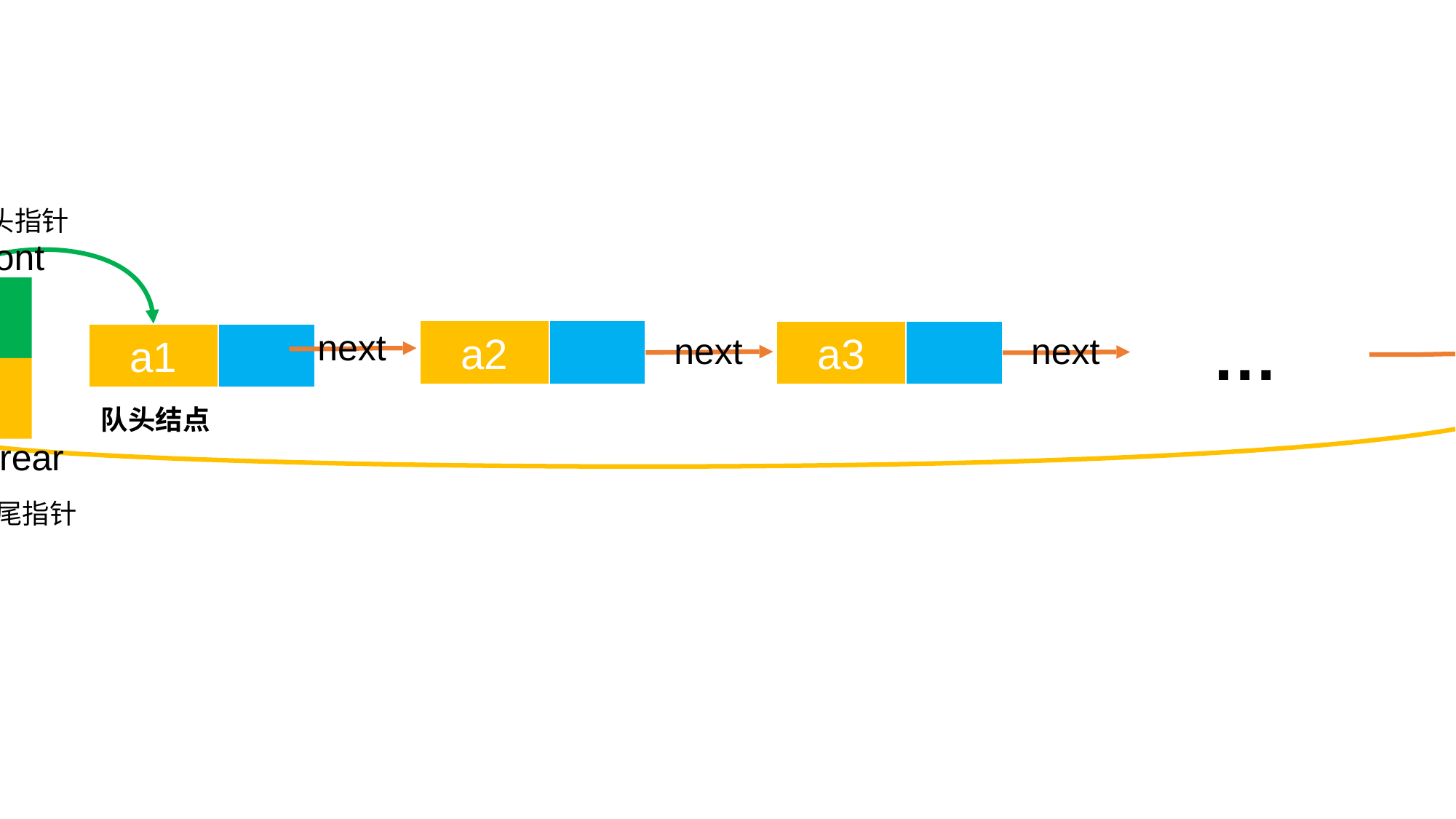

队头指针
front

…
next
a2

next
a3

NULL
next
queue
a1

an

队头结点
队尾结点
rear
队尾指针